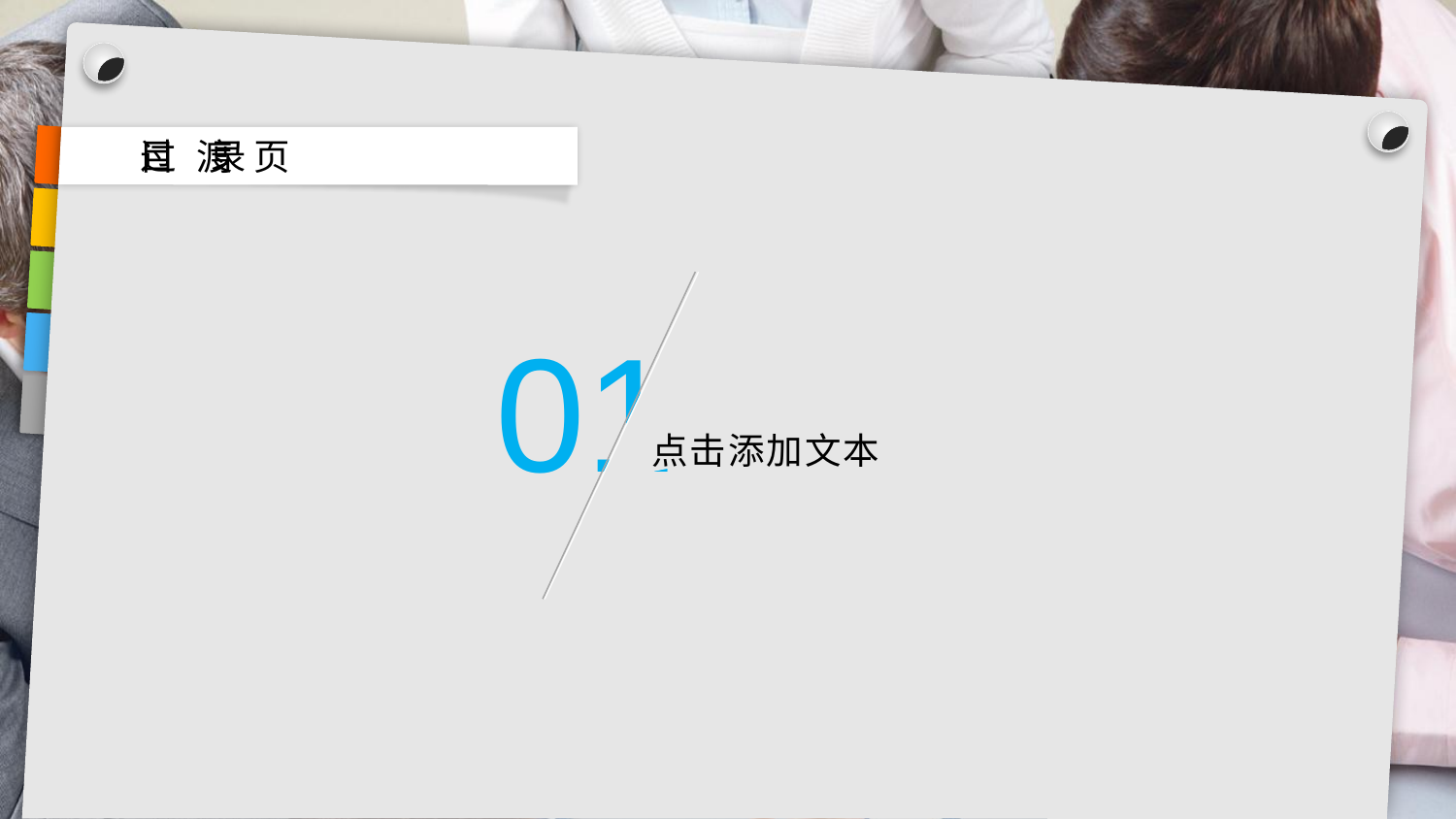

目  录
过 渡 页

点击添加文本
01
02
点击添加文本
点击添加文本

03
点击添加文本
点击添加文本

04
点击添加文本
点击添加文本

01
点击添加文本
点击添加文本